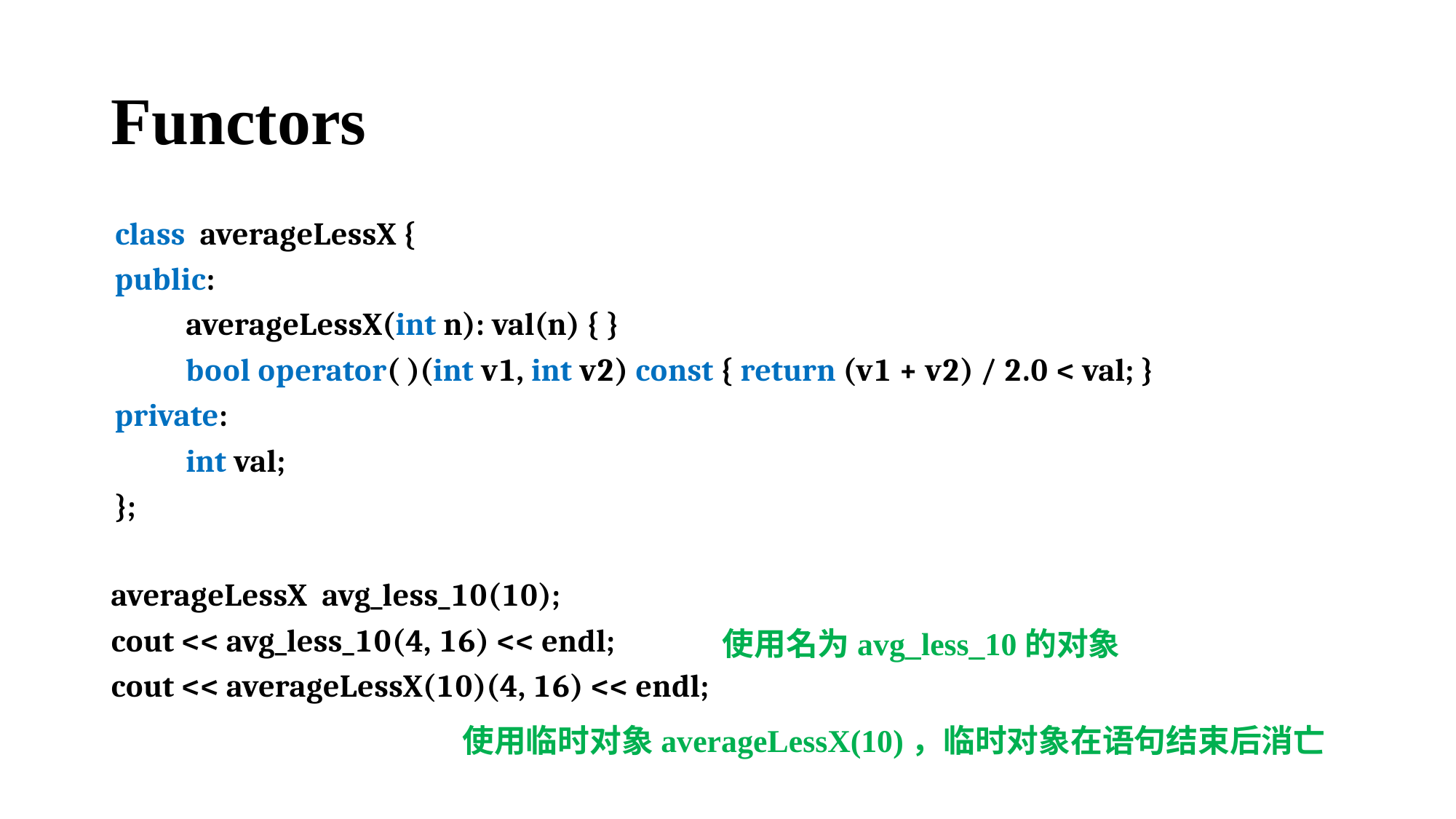

# Functors
class  averageLessX {
public:
          averageLessX(int n): val(n) { }
          bool operator( )(int v1, int v2) const { return (v1 + v2) / 2.0 < val; }
private:
          int val;
};
averageLessX  avg_less_10(10);
cout << avg_less_10(4, 16) << endl;
cout << averageLessX(10)(4, 16) << endl;
使用名为avg_less_10的对象
使用临时对象averageLessX(10)，临时对象在语句结束后消亡